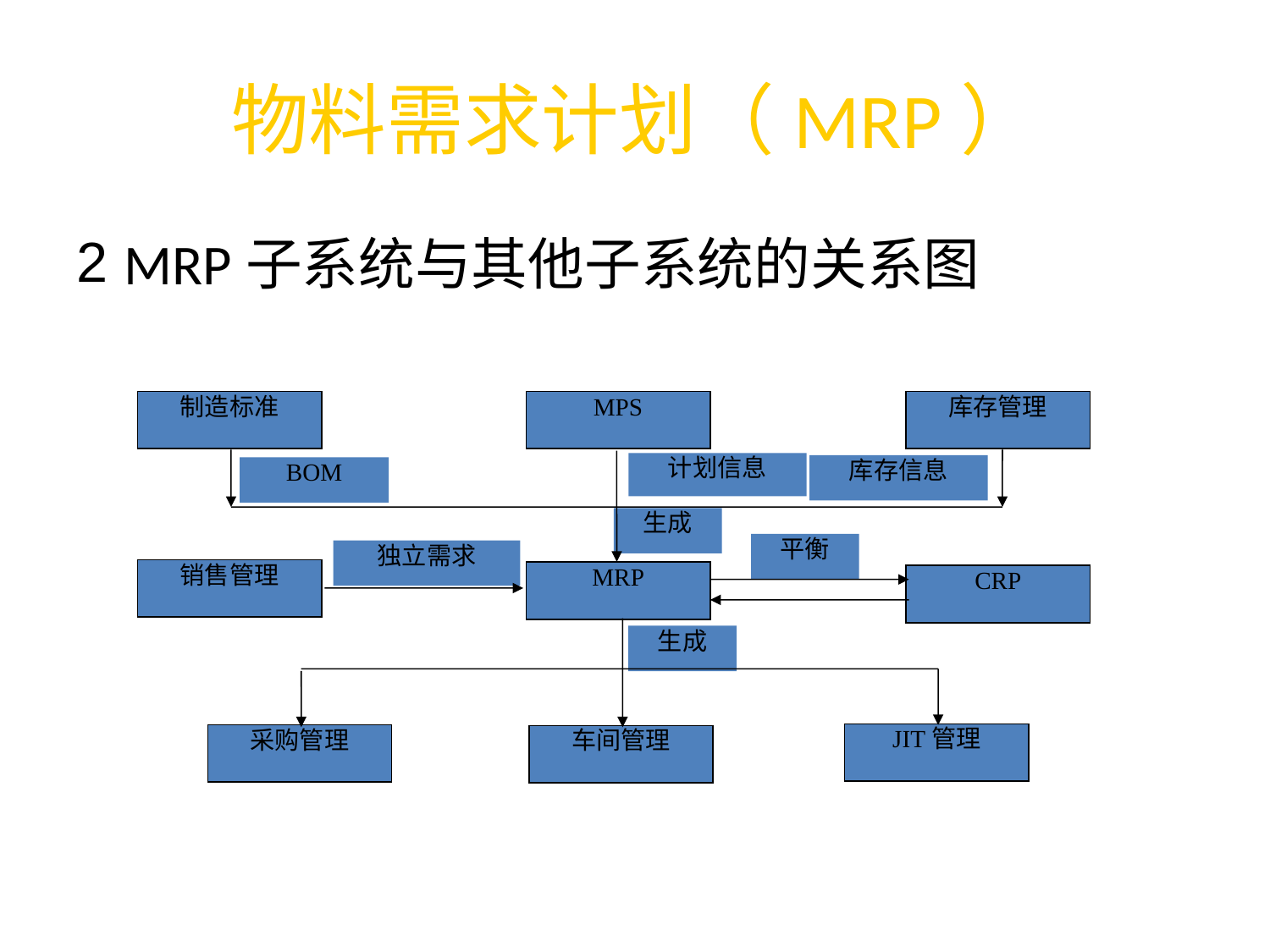

# 物料需求计划（MRP）
MRP子系统与其他子系统的关系图
制造标准
MPS
库存管理

计划信息
库存信息
BOM

生成
平衡
独立需求
销售管理
MRP
CRP

生成

JIT管理
采购管理
车间管理